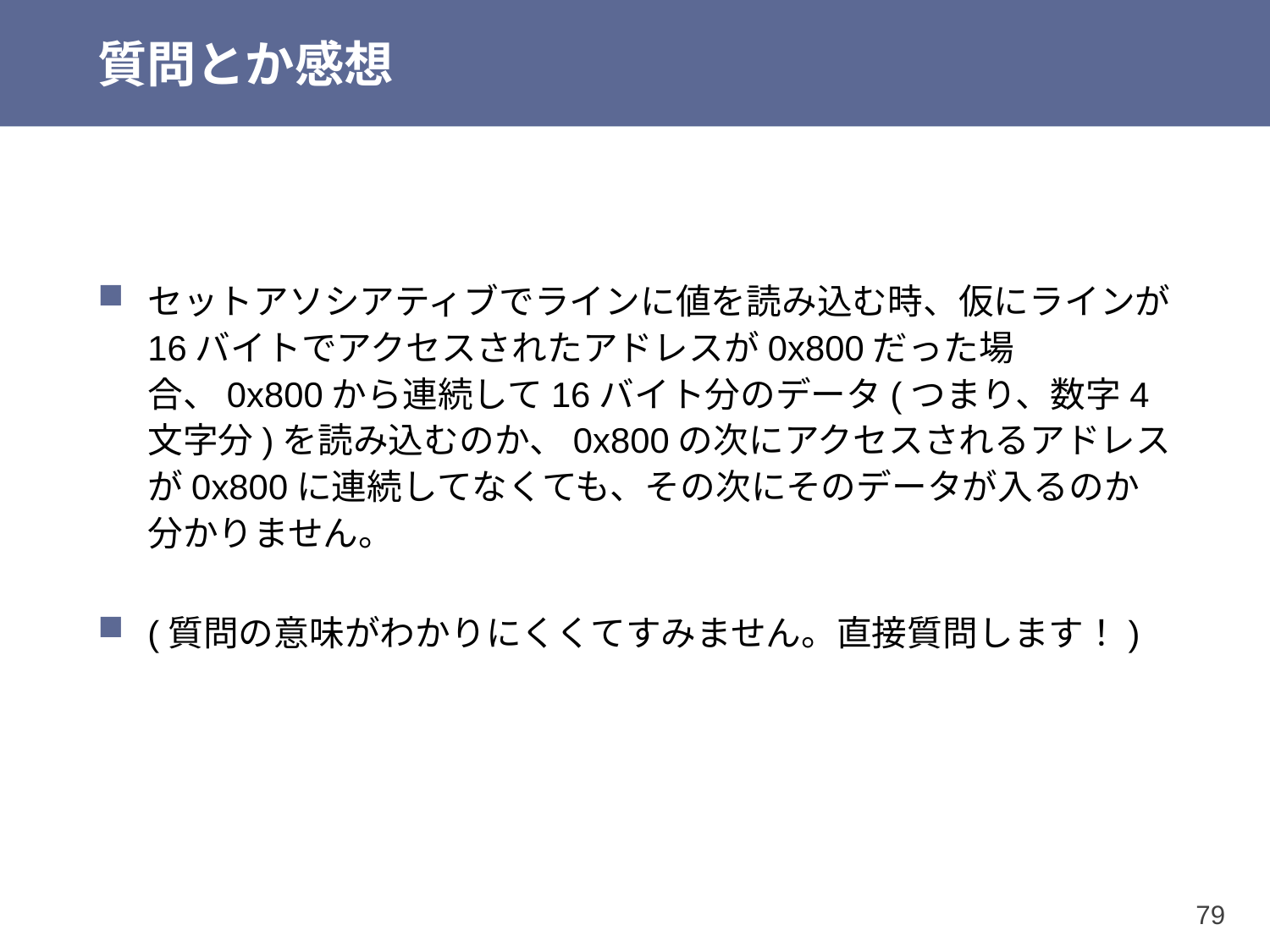

# 質問とか感想
セットアソシアティブでラインに値を読み込む時、仮にラインが16バイトでアクセスされたアドレスが0x800だった場合、0x800から連続して16バイト分のデータ(つまり、数字4文字分)を読み込むのか、0x800の次にアクセスされるアドレスが0x800に連続してなくても、その次にそのデータが入るのか分かりません。
(質問の意味がわかりにくくてすみません。直接質問します！)